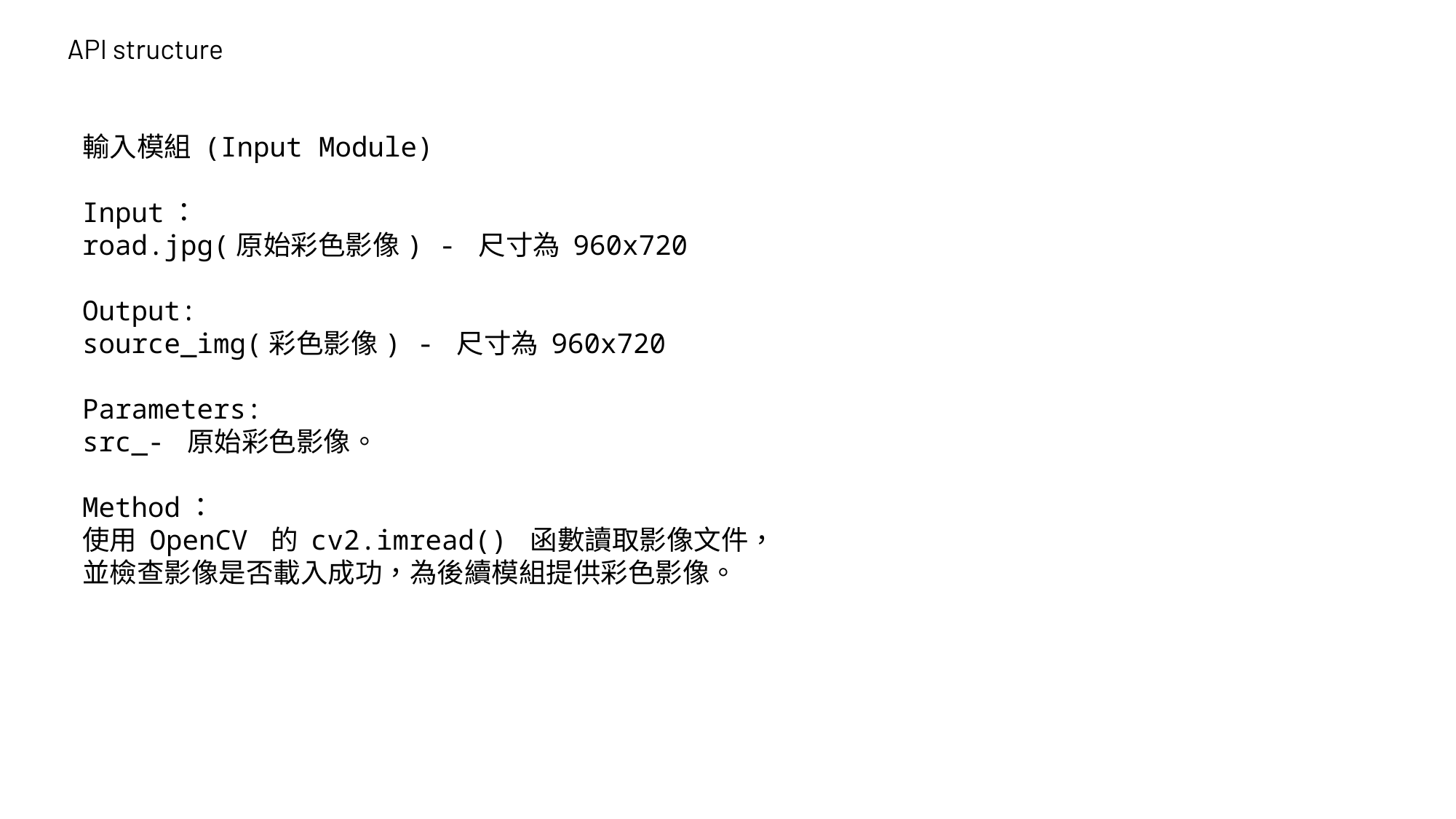

API structure
輸入模組 (Input Module)

Input：
road.jpg(原始彩色影像) - 尺寸為 960x720

Output:
source_img(彩色影像) - 尺寸為 960x720

Parameters:
src_- 原始彩色影像。

Method：
使用 OpenCV 的 cv2.imread() 函數讀取影像文件，並檢查影像是否載入成功，為後續模組提供彩色影像。